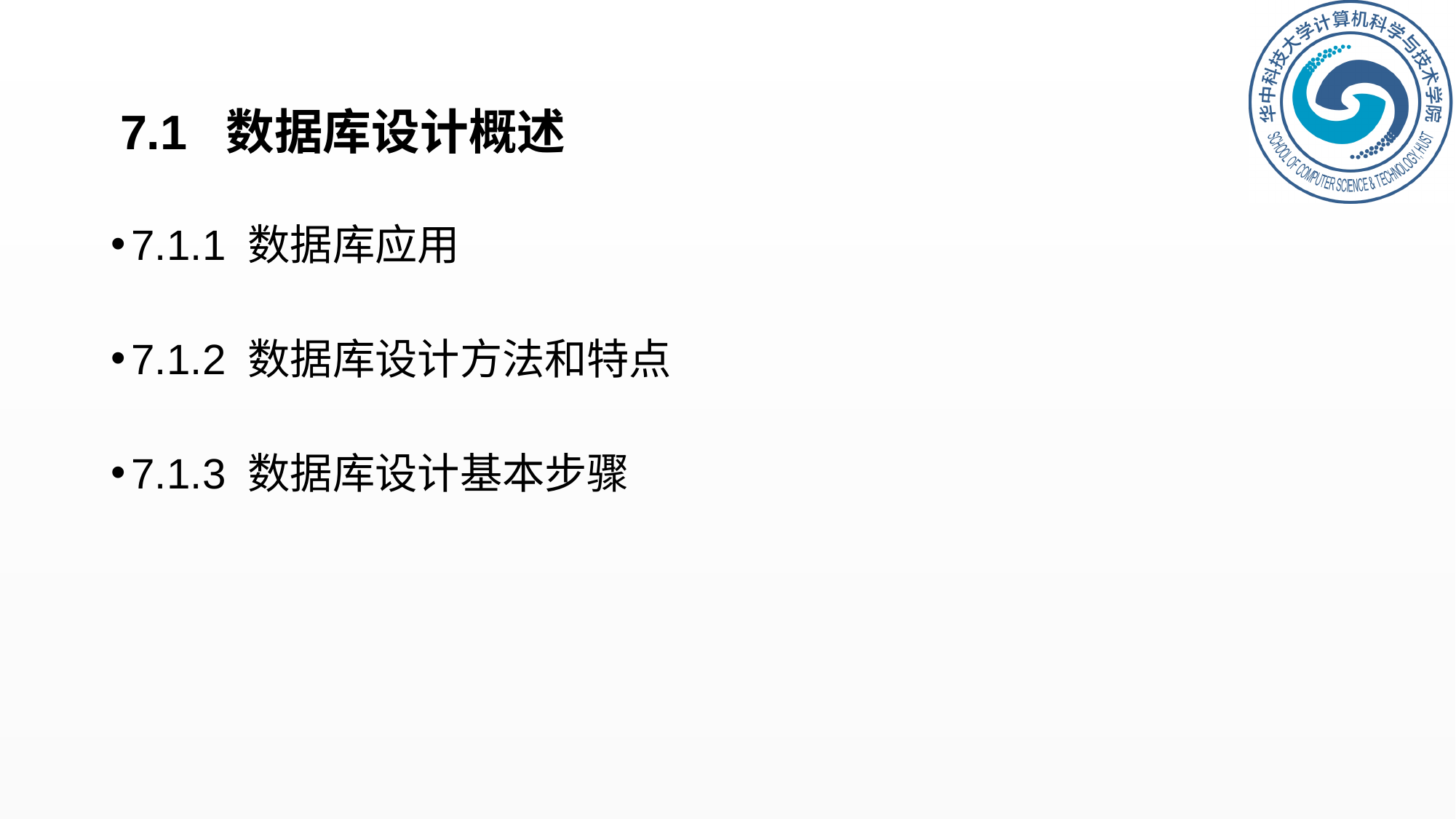

# 7.1  数据库设计概述
7.1.1 数据库应用

7.1.2 数据库设计方法和特点

7.1.3 数据库设计基本步骤